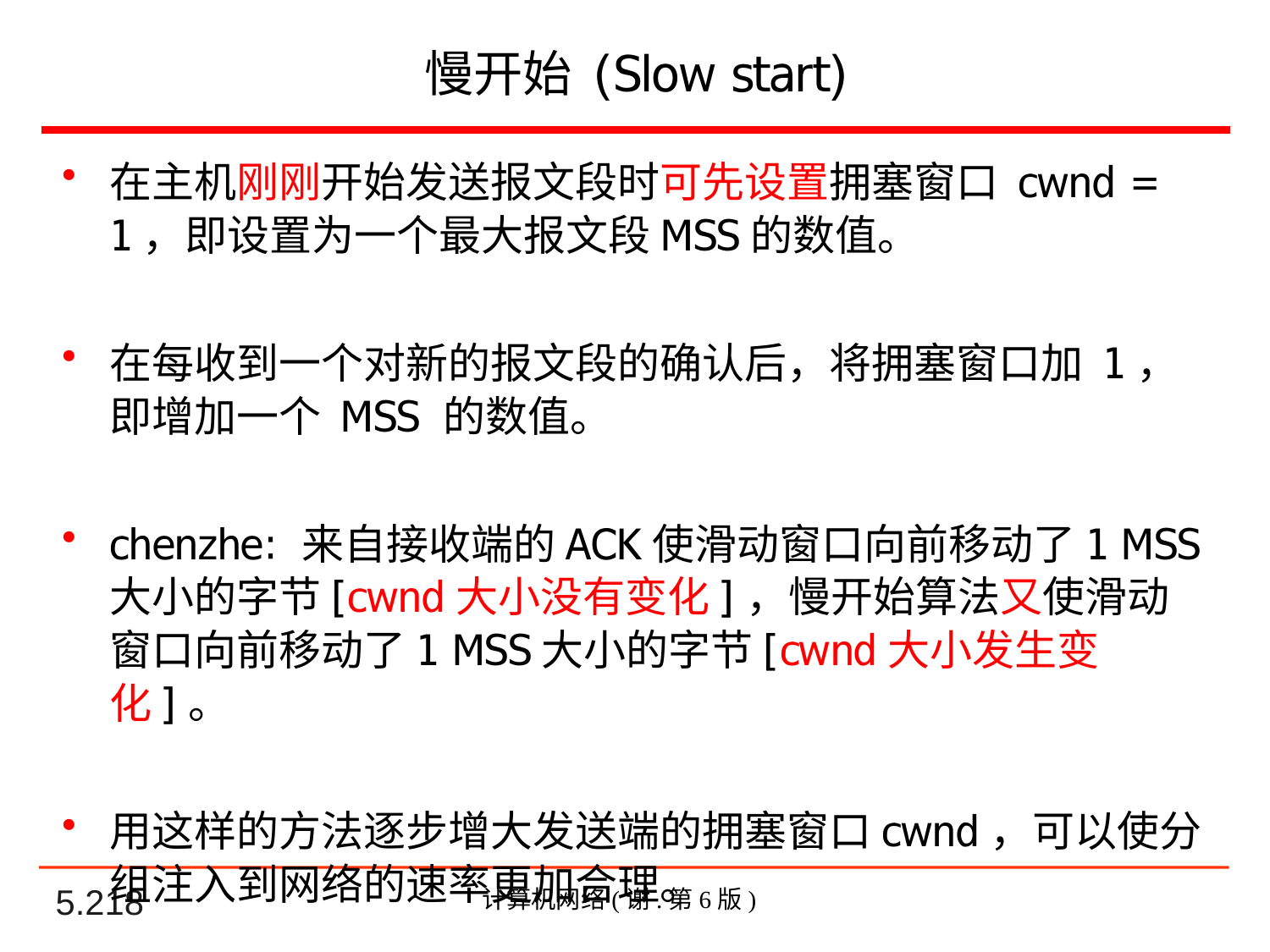

# 慢开始 (Slow start)
在主机刚刚开始发送报文段时可先设置拥塞窗口 cwnd = 1，即设置为一个最大报文段MSS的数值。

在每收到一个对新的报文段的确认后，将拥塞窗口加 1，即增加一个 MSS 的数值。

chenzhe: 来自接收端的ACK使滑动窗口向前移动了1 MSS大小的字节[cwnd大小没有变化]，慢开始算法又使滑动窗口向前移动了1 MSS大小的字节[cwnd大小发生变化]。

用这样的方法逐步增大发送端的拥塞窗口cwnd，可以使分组注入到网络的速率更加合理。